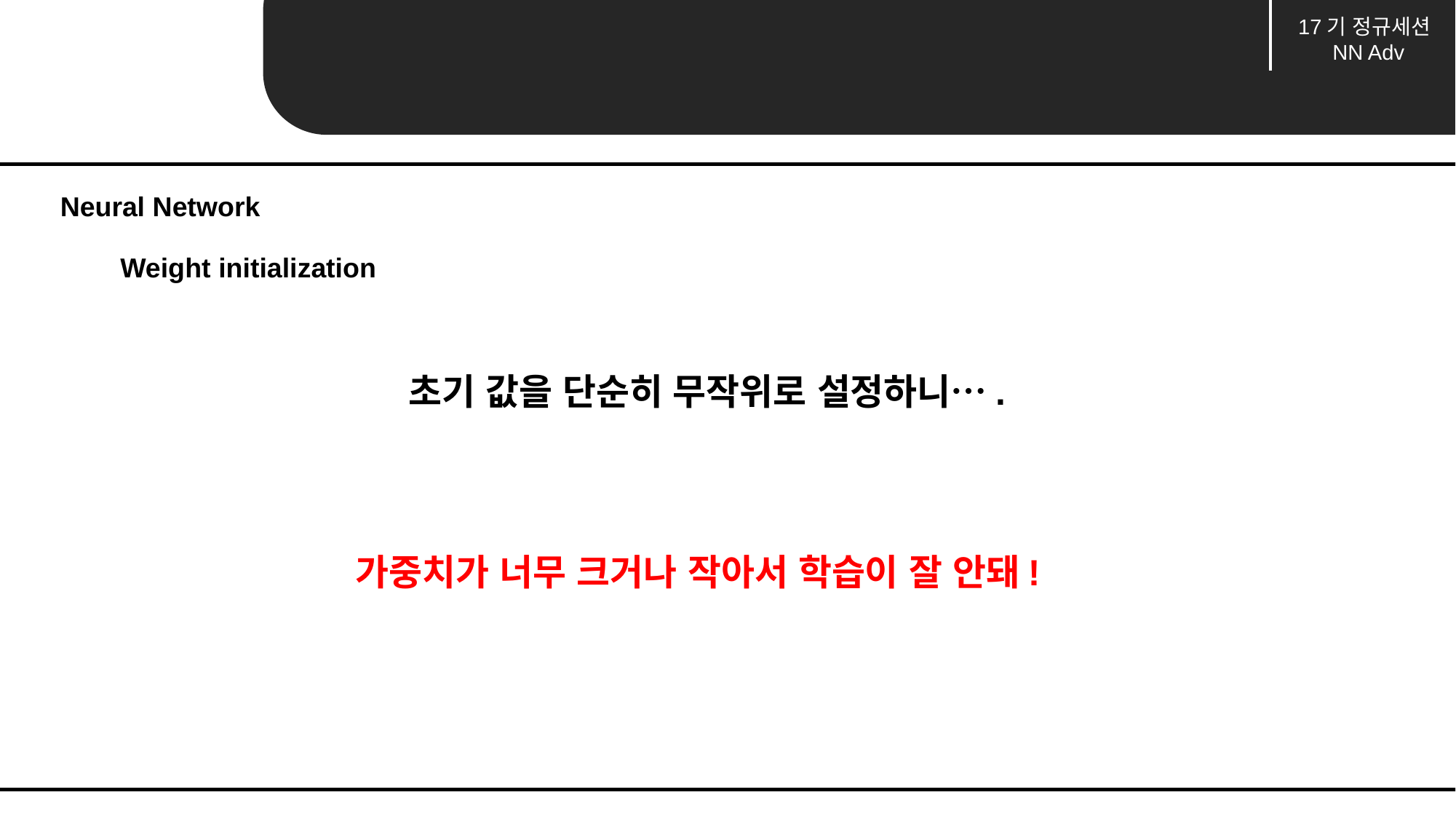

17기 정규세션
SVM
17기 정규세션
NN Adv
Unit  03 ㅣWeight initialization
Neural Network
Weight initialization
초기 값을 단순히 무작위로 설정하니….
가중치가 너무 크거나 작아서 학습이 잘 안돼!